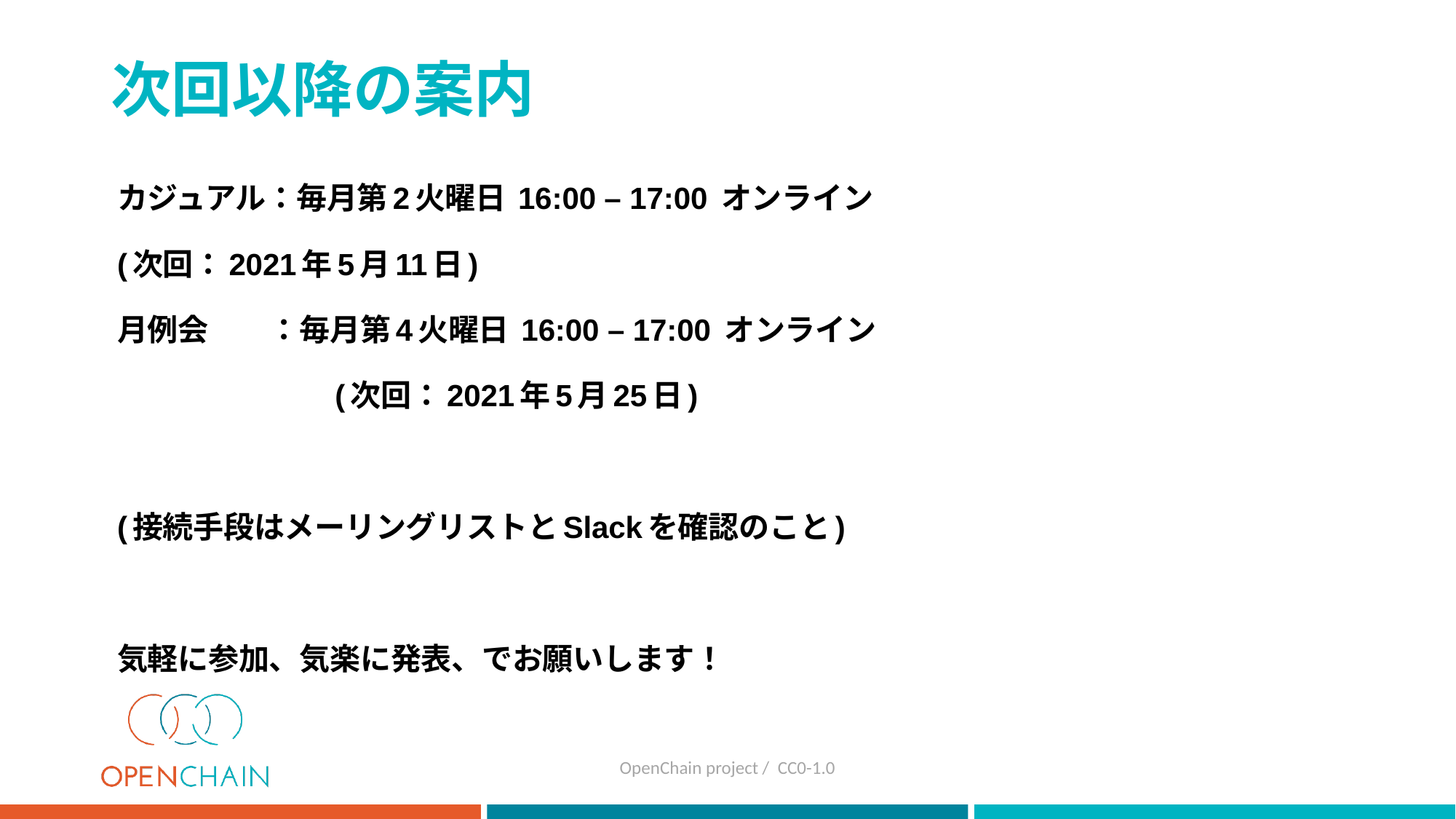

# 次回以降の案内
カジュアル：毎月第2火曜日 16:00 – 17:00 オンライン
		(次回：2021年5月11日)
月例会　　：毎月第4火曜日 16:00 – 17:00 オンライン
　　　　　　　(次回：2021年5月25日)

(接続手段はメーリングリストとSlackを確認のこと)

気軽に参加、気楽に発表、でお願いします！
OpenChain project /  CC0-1.0